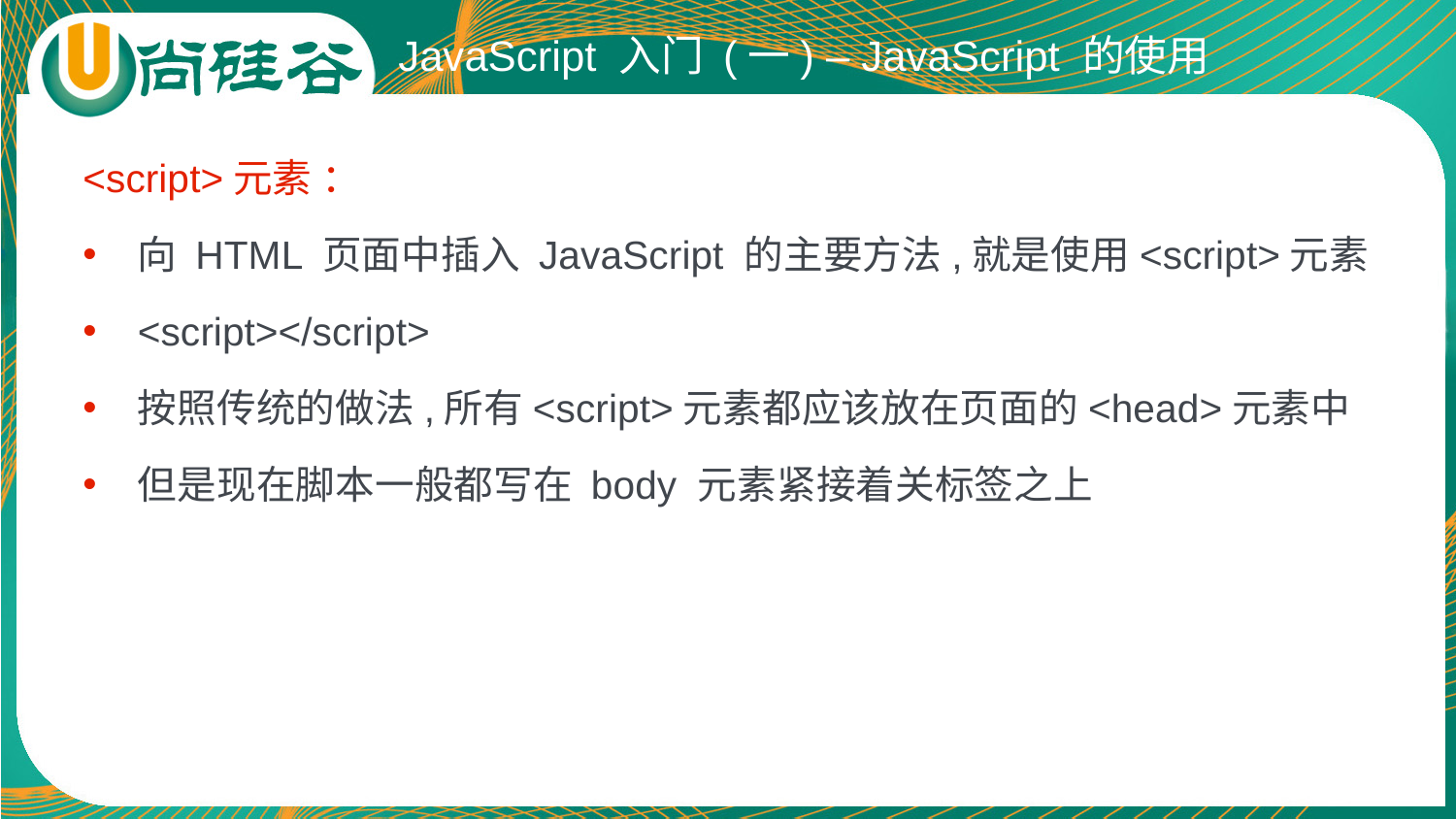

# JavaScript 入门 (一) – JavaScript 的使用
<script>元素 ：
向 HTML 页面中插入 JavaScript 的主要方法,就是使用<script>元素
<script></script>
按照传统的做法,所有<script>元素都应该放在页面的<head>元素中
但是现在脚本一般都写在 body 元素紧接着关标签之上